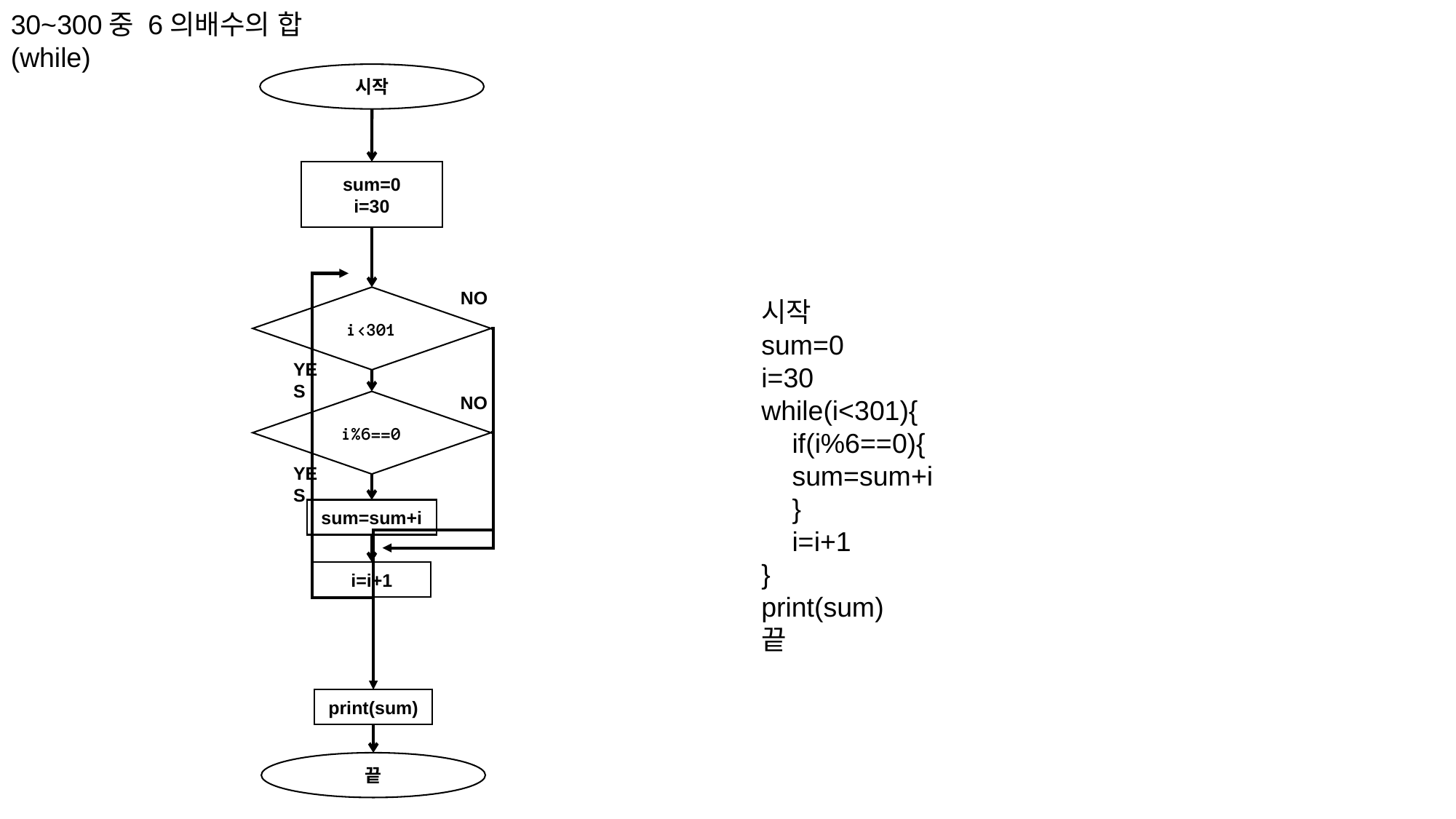

30~300중 6의배수의 합(while)
시작
sum=0
i=30
NO
i<301
시작
sum=0
i=30
while(i<301){
    if(i%6==0){
    sum=sum+i
    }
    i=i+1
}
print(sum)
끝
YES
NO
i%6==0
YES
sum=sum+i
i=i+1
print(sum)
끝